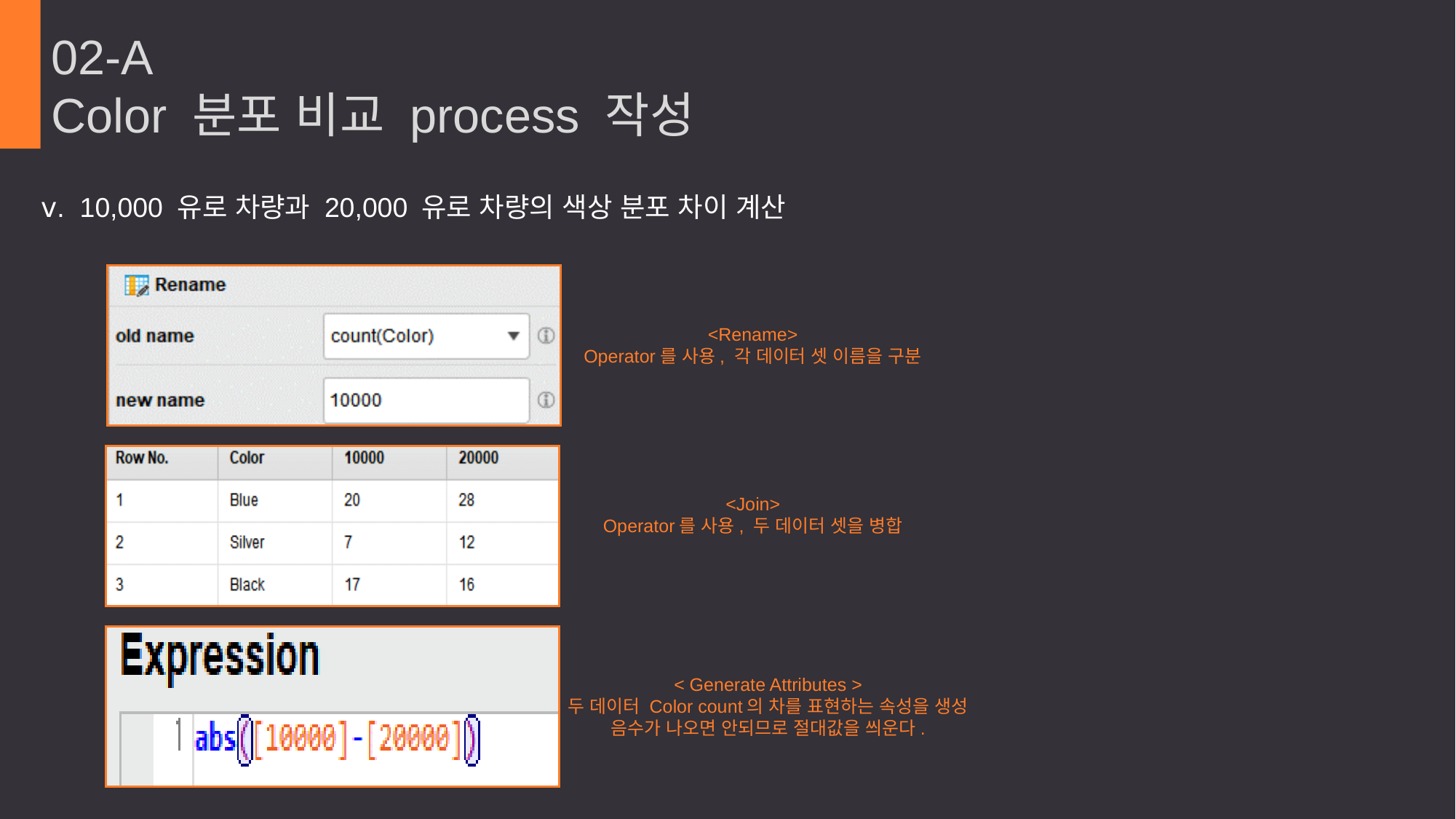

02-A
Color 분포 비교 process 작성
ⅴ.  10,000 유로 차량과 20,000 유로 차량의 색상 분포 차이 계산

<Rename>
Operator를 사용, 각 데이터 셋 이름을 구분

<Join>
Operator를 사용, 두 데이터 셋을 병합

< Generate Attributes >
두 데이터 Color count의 차를 표현하는 속성을 생성
음수가 나오면 안되므로 절대값을 씌운다.